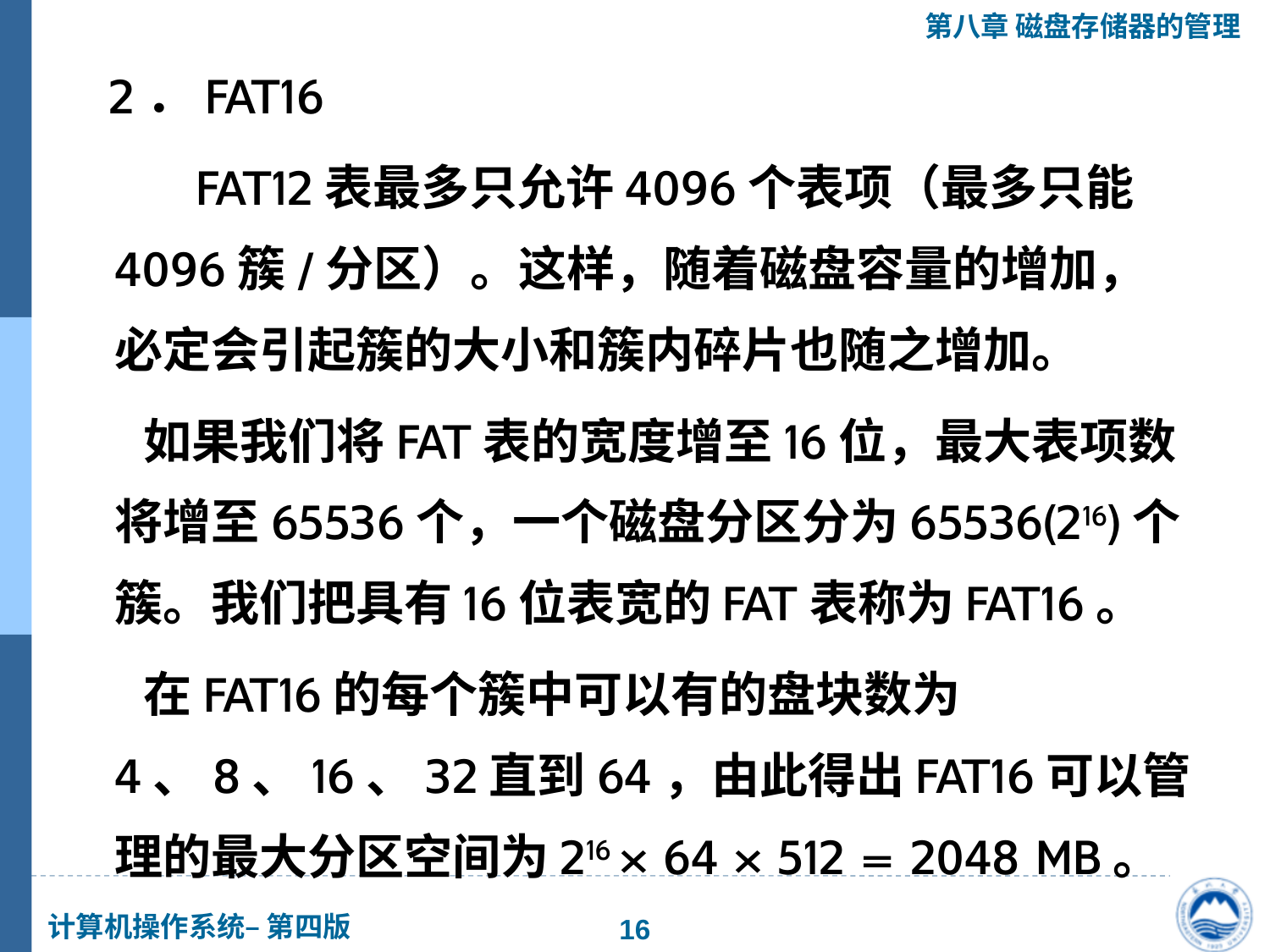

2．FAT16
　　 FAT12表最多只允许4096个表项（最多只能4096簇/分区）。这样，随着磁盘容量的增加，必定会引起簇的大小和簇内碎片也随之增加。
     如果我们将FAT表的宽度增至16位，最大表项数将增至65536个，一个磁盘分区分为65536(216)个簇。我们把具有16位表宽的FAT表称为FAT16。
     在FAT16的每个簇中可以有的盘块数为4、8、16、32直到64，由此得出FAT16可以管理的最大分区空间为216 × 64 × 512 = 2048 MB。